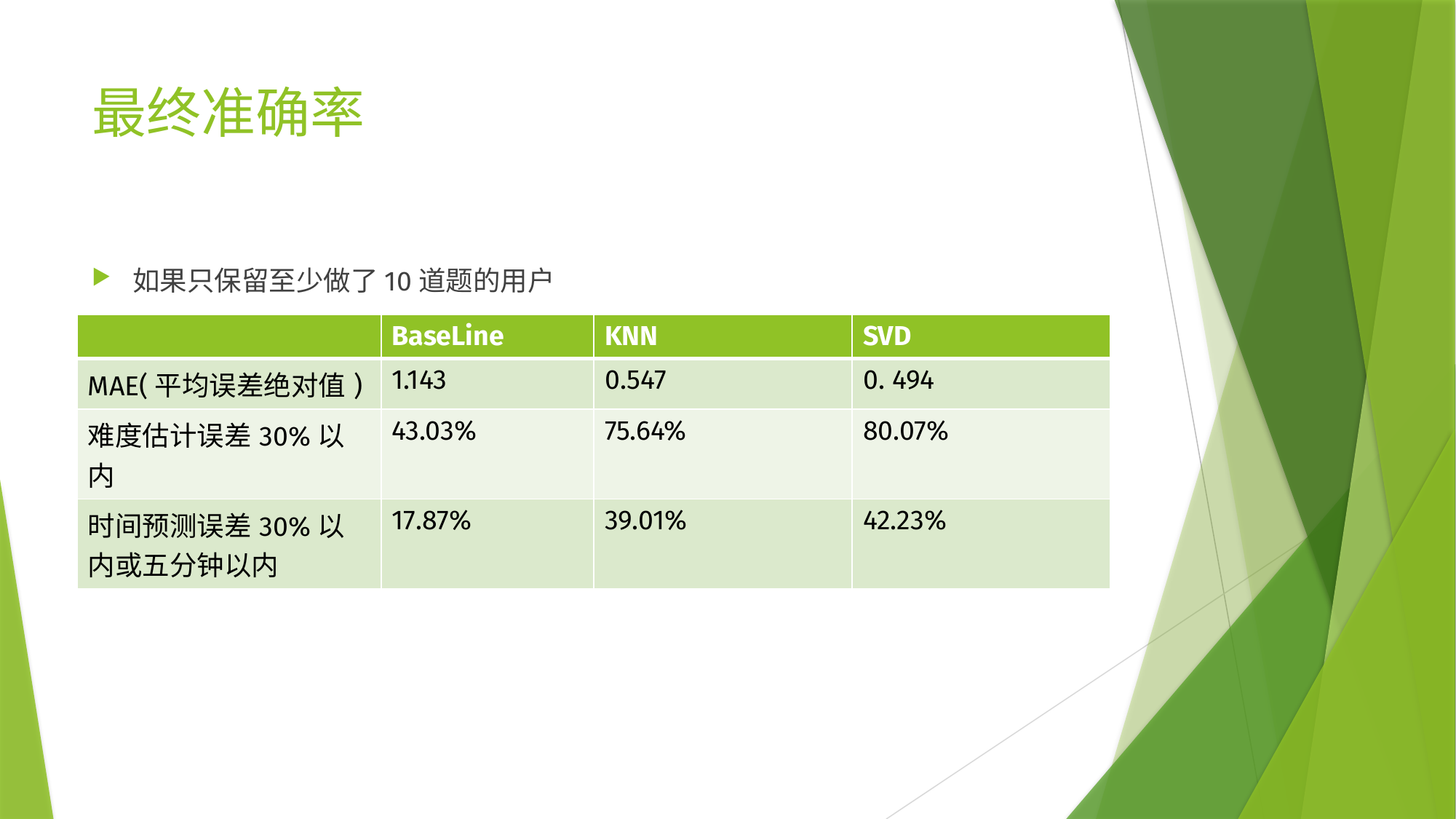

# 最终准确率
如果只保留至少做了10道题的用户

|  | BaseLine | KNN | SVD |
| --- | --- | --- | --- |
| MAE(平均误差绝对值) | 1.143 | 0.547 | 0. 494 |
| 难度估计误差30%以内 | 43.03% | 75.64% | 80.07% |
| 时间预测误差30%以内或五分钟以内 | 17.87% | 39.01% | 42.23% |